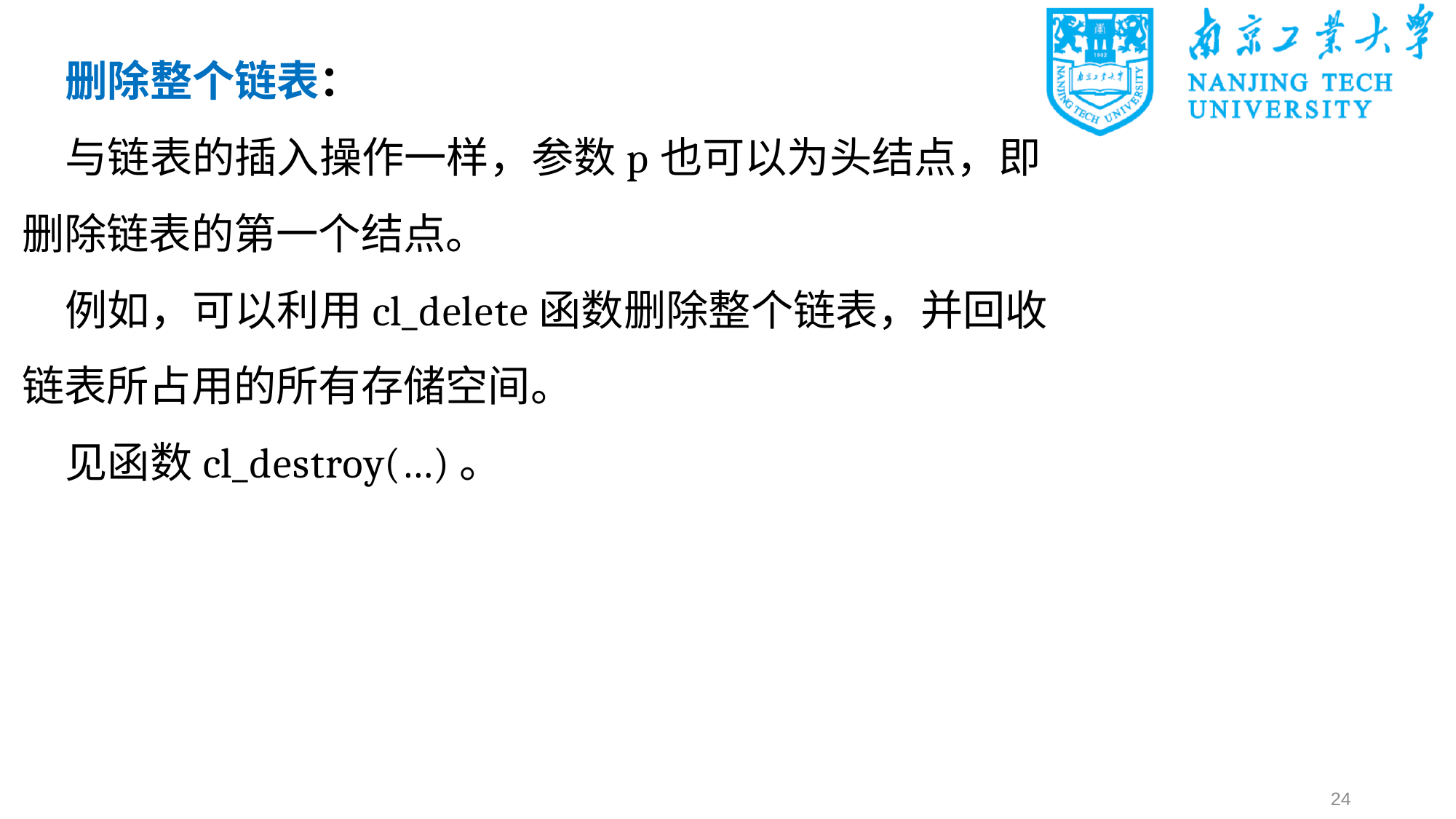

删除整个链表：
与链表的插入操作一样，参数p也可以为头结点，即删除链表的第一个结点。
例如，可以利用cl_delete函数删除整个链表，并回收链表所占用的所有存储空间。
见函数cl_destroy(…)。

24